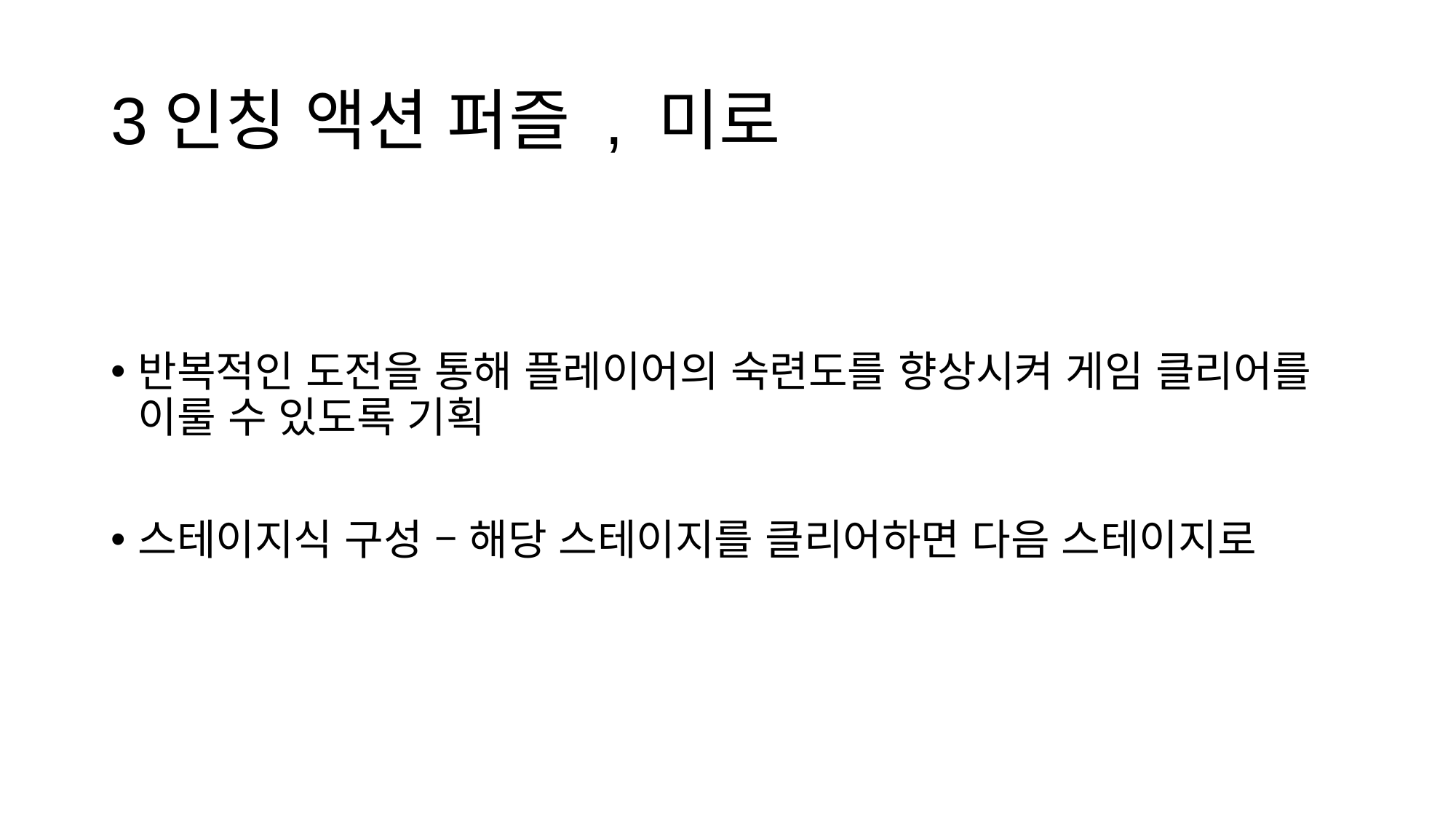

# 3인칭 액션 퍼즐 , 미로

반복적인 도전을 통해 플레이어의 숙련도를 향상시켜 게임 클리어를 이룰 수 있도록 기획

스테이지식 구성 – 해당 스테이지를 클리어하면 다음 스테이지로